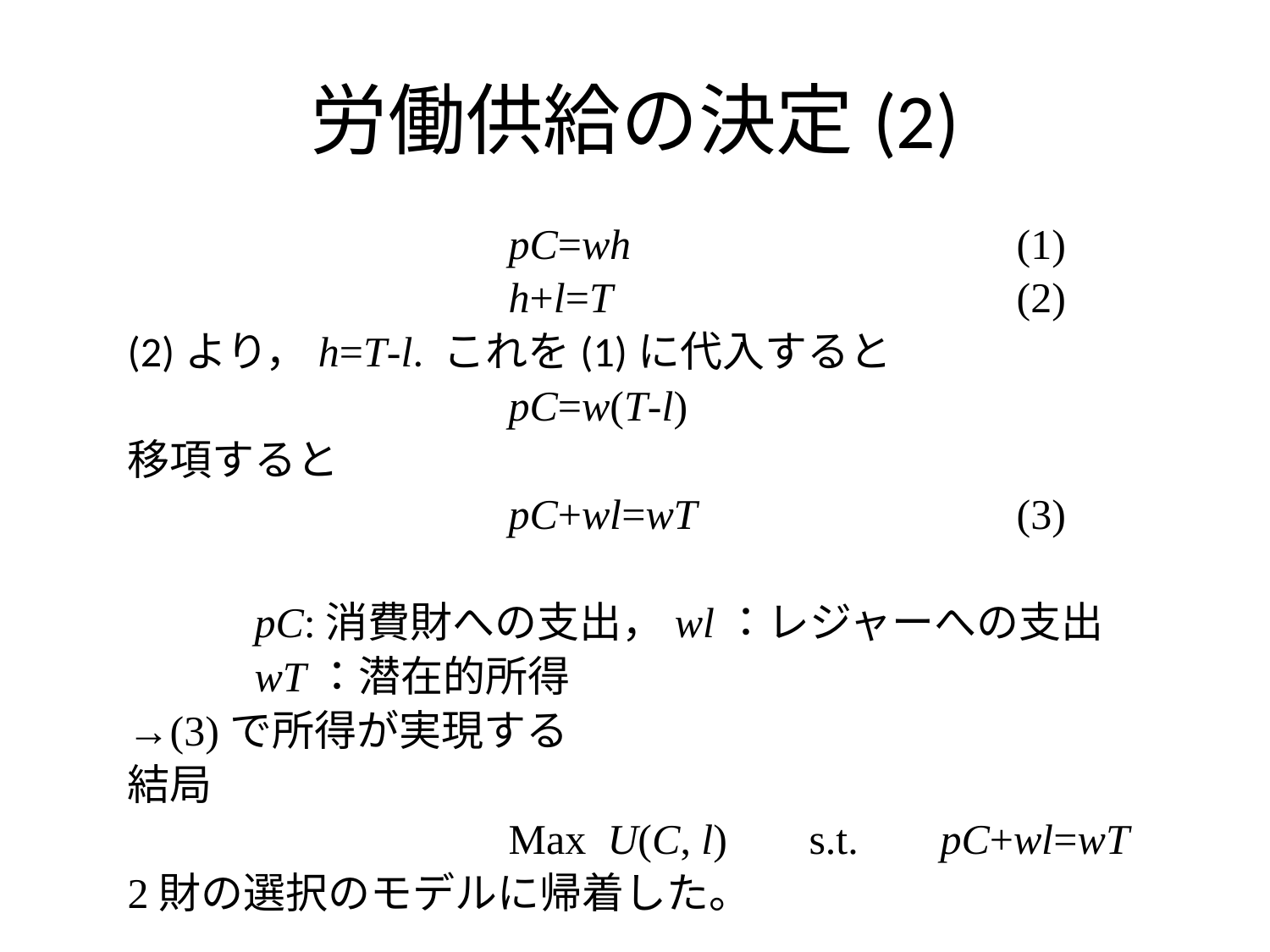

# 労働供給の決定(2)
			pC=wh				(1)
			h+l=T				(2)
(2)より，h=T-l. これを(1)に代入すると
			pC=w(T-l)
移項すると
			pC+wl=wT			(3)

	pC:消費財への支出，wl：レジャーへの支出
	wT：潜在的所得
→(3)で所得が実現する
結局
			Max  U(C, l)　  s.t.　  pC+wl=wT
2財の選択のモデルに帰着した。